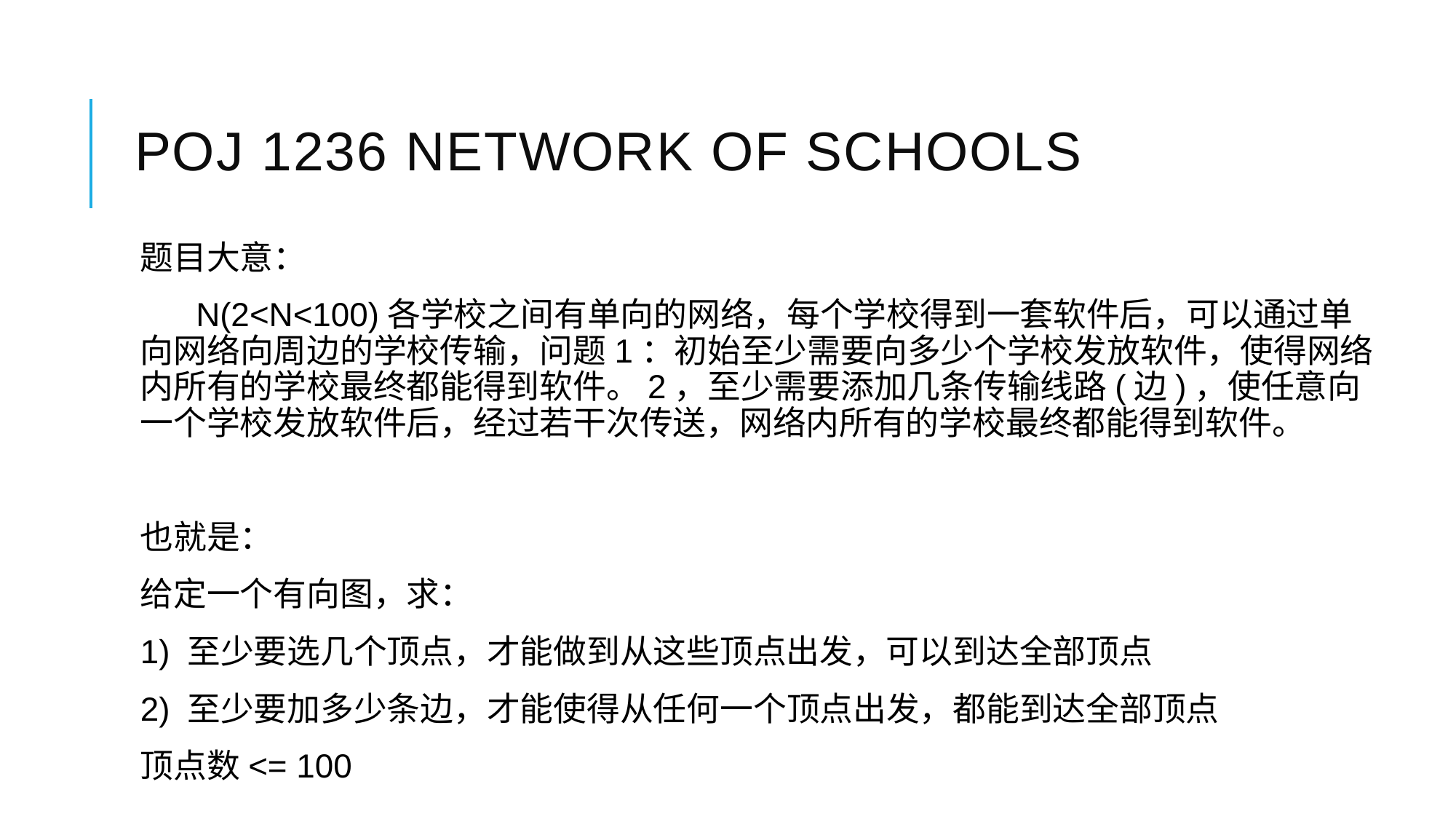

# POJ 1236 Network of Schools
题目大意：
      N(2<N<100)各学校之间有单向的网络，每个学校得到一套软件后，可以通过单向网络向周边的学校传输，问题1：初始至少需要向多少个学校发放软件，使得网络内所有的学校最终都能得到软件。2，至少需要添加几条传输线路(边)，使任意向一个学校发放软件后，经过若干次传送，网络内所有的学校最终都能得到软件。

也就是：
给定一个有向图，求：
1) 至少要选几个顶点，才能做到从这些顶点出发，可以到达全部顶点
2) 至少要加多少条边，才能使得从任何一个顶点出发，都能到达全部顶点
顶点数<= 100